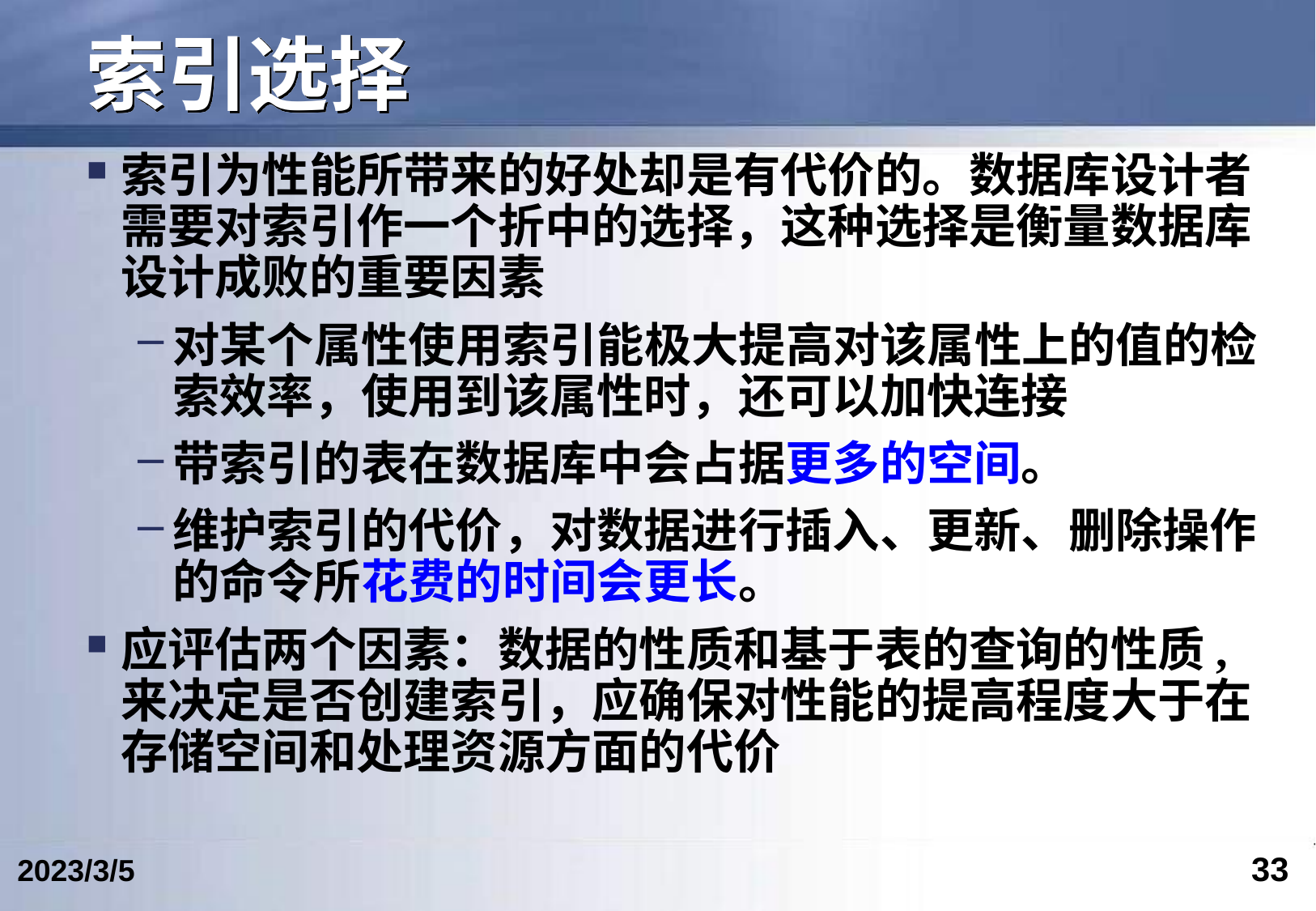

# 索引选择
索引为性能所带来的好处却是有代价的。数据库设计者需要对索引作一个折中的选择，这种选择是衡量数据库设计成败的重要因素
对某个属性使用索引能极大提高对该属性上的值的检索效率，使用到该属性时，还可以加快连接
带索引的表在数据库中会占据更多的空间。
维护索引的代价，对数据进行插入、更新、删除操作的命令所花费的时间会更长。
应评估两个因素：数据的性质和基于表的查询的性质,来决定是否创建索引，应确保对性能的提高程度大于在存储空间和处理资源方面的代价
33
2023/3/5